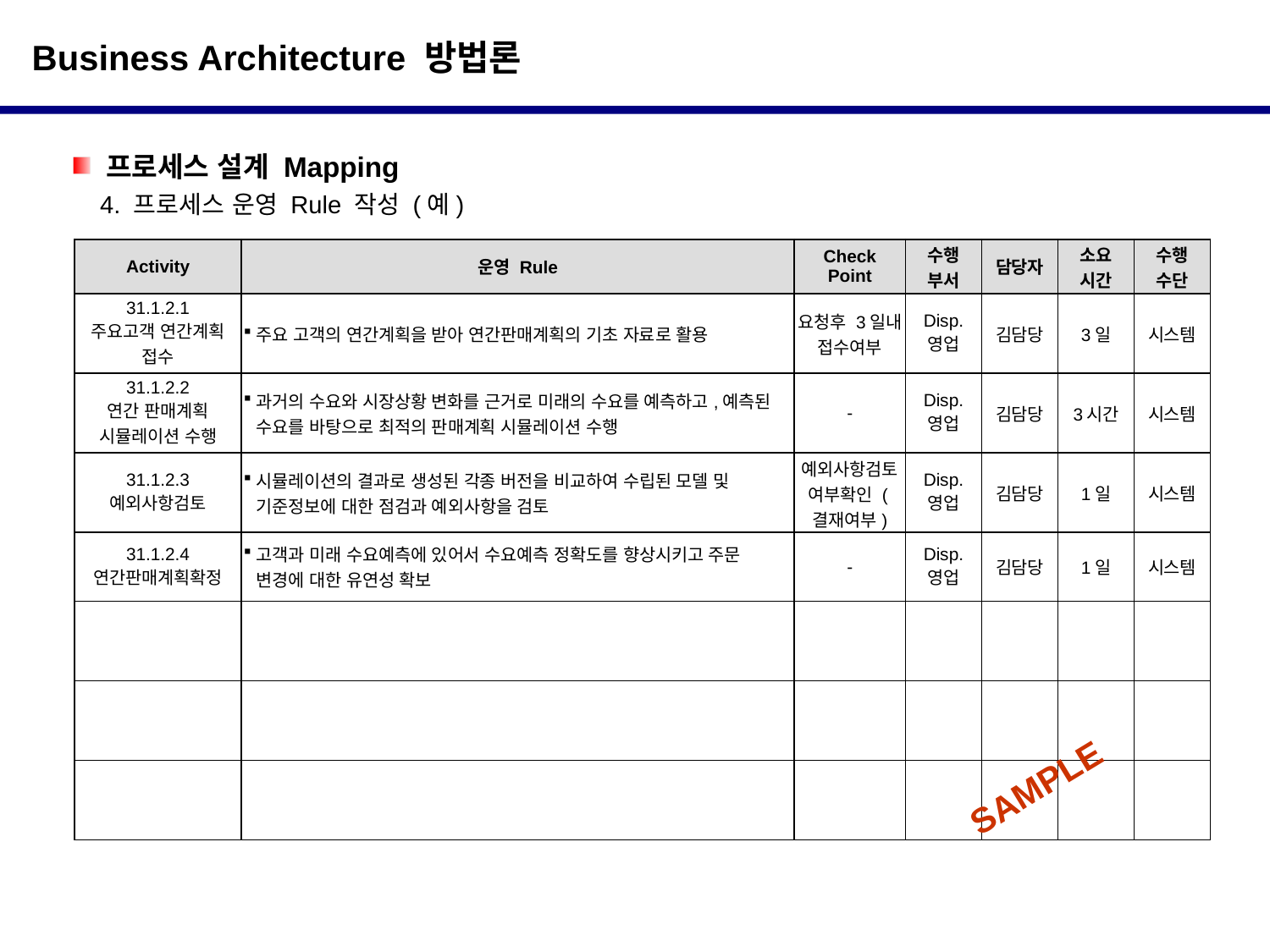

Business Architecture 방법론

 프로세스 설계 Mapping
    4. 프로세스 운영 Rule 작성 (예)
| Activity | 운영 Rule | Check Point | 수행 부서 | 담당자 | 소요 시간 | 수행 수단 |
| --- | --- | --- | --- | --- | --- | --- |
| 31.1.2.1 주요고객 연간계획 접수 | 주요 고객의 연간계획을 받아 연간판매계획의 기초 자료로 활용 | 요청후 3일내 접수여부 | Disp. 영업 | 김담당 | 3일 | 시스템 |
| 31.1.2.2 연간 판매계획 시뮬레이션 수행 | 과거의 수요와 시장상황 변화를 근거로 미래의 수요를 예측하고,예측된 수요를 바탕으로 최적의 판매계획 시뮬레이션 수행 | - | Disp. 영업 | 김담당 | 3시간 | 시스템 |
| 31.1.2.3 예외사항검토 | 시뮬레이션의 결과로 생성된 각종 버전을 비교하여 수립된 모델 및 기준정보에 대한 점검과 예외사항을 검토 | 예외사항검토 여부확인 (결재여부) | Disp. 영업 | 김담당 | 1일 | 시스템 |
| 31.1.2.4 연간판매계획확정 | 고객과 미래 수요예측에 있어서 수요예측 정확도를 향상시키고 주문 변경에 대한 유연성 확보 | - | Disp. 영업 | 김담당 | 1일 | 시스템 |
|  |  |  |  |  |  |  |
|  |  |  |  |  |  |  |
|  |  |  |  |  |  |  |
SAMPLE